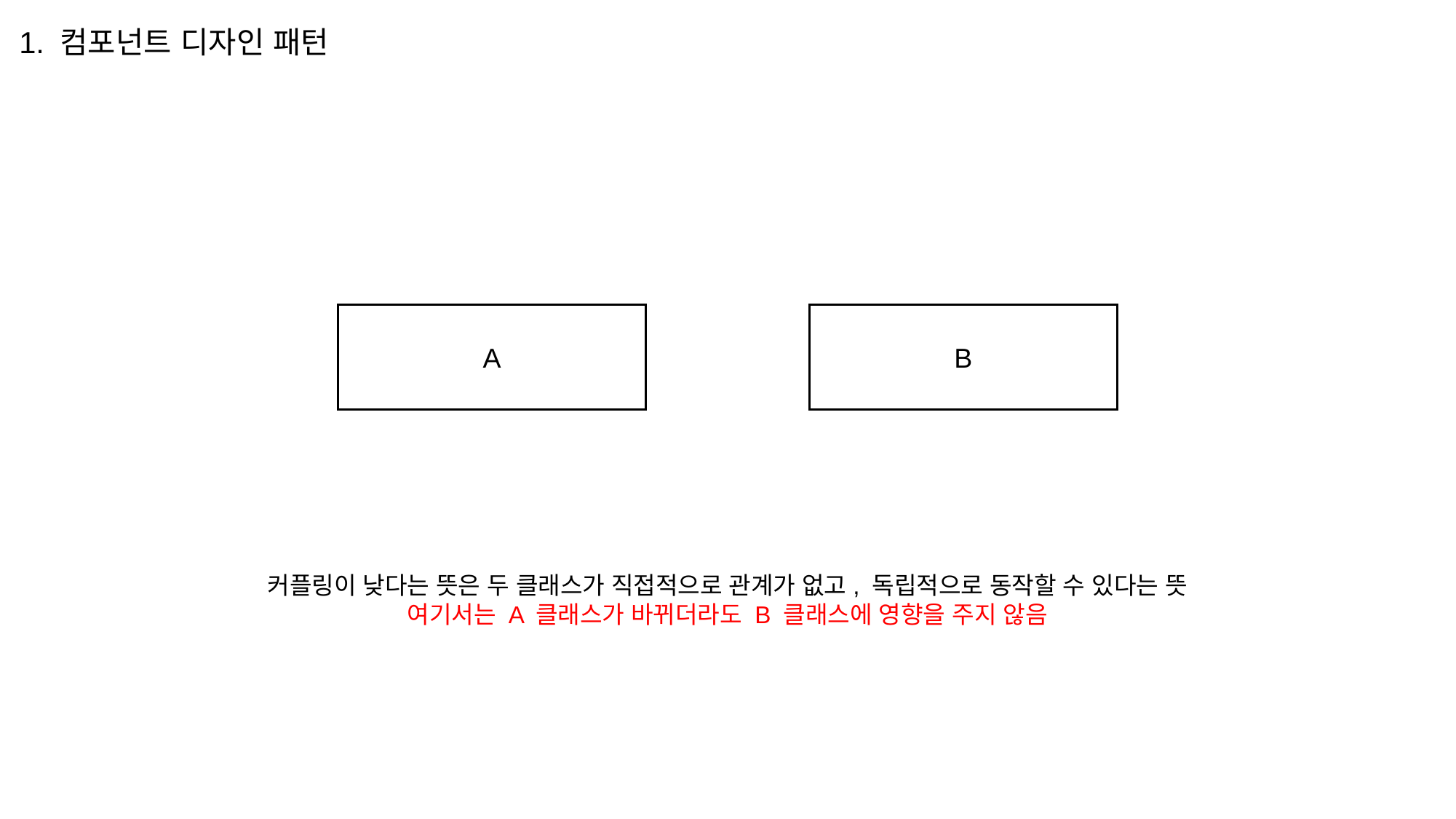

1. 컴포넌트 디자인 패턴
A
B
커플링이 낮다는 뜻은 두 클래스가 직접적으로 관계가 없고, 독립적으로 동작할 수 있다는 뜻
여기서는 A 클래스가 바뀌더라도 B 클래스에 영향을 주지 않음